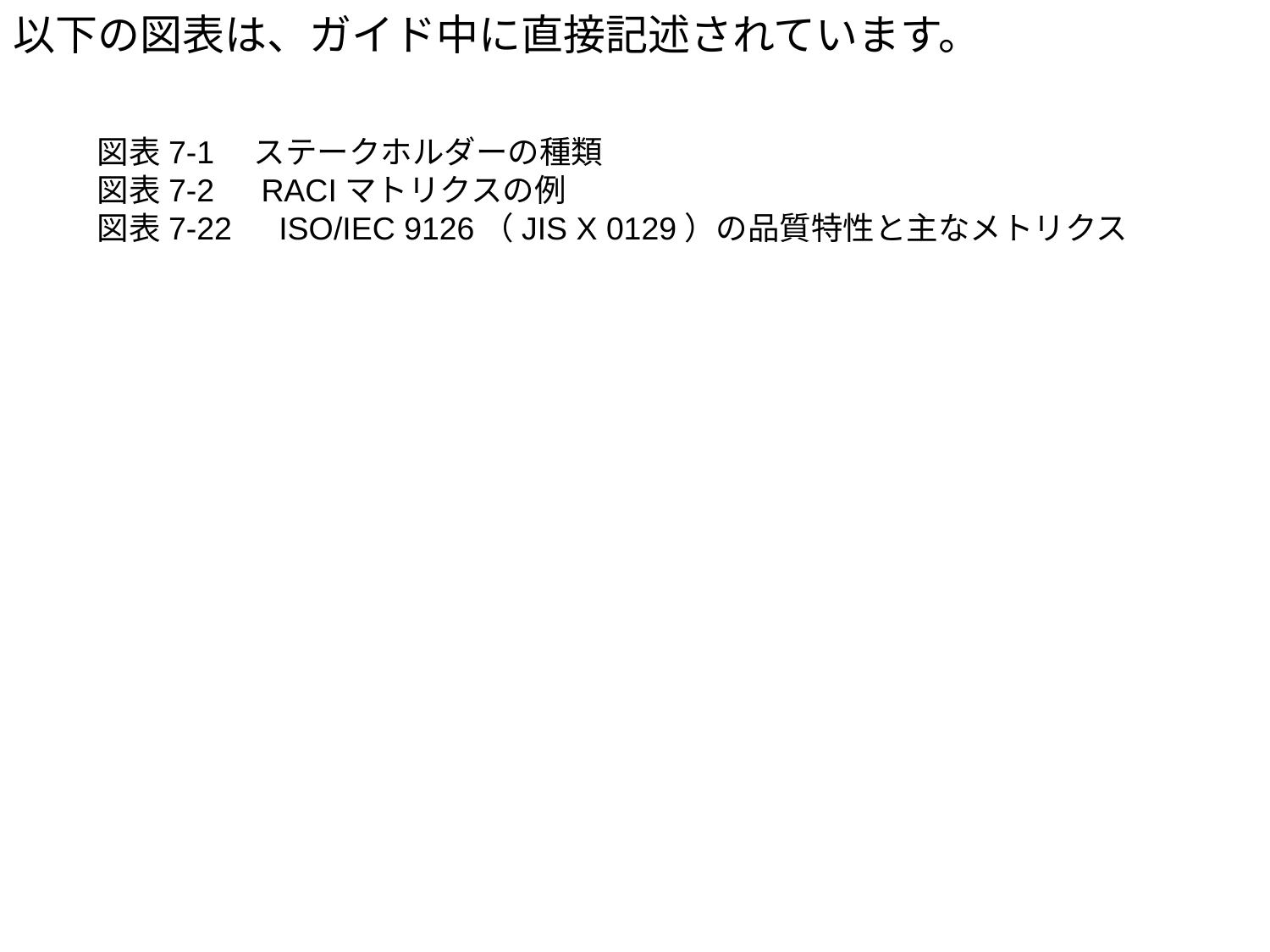

# 以下の図表は、ガイド中に直接記述されています。
図表7-1　ステークホルダーの種類
図表7-2　RACIマトリクスの例
図表7-22　ISO/IEC 9126（JIS X 0129）の品質特性と主なメトリクス